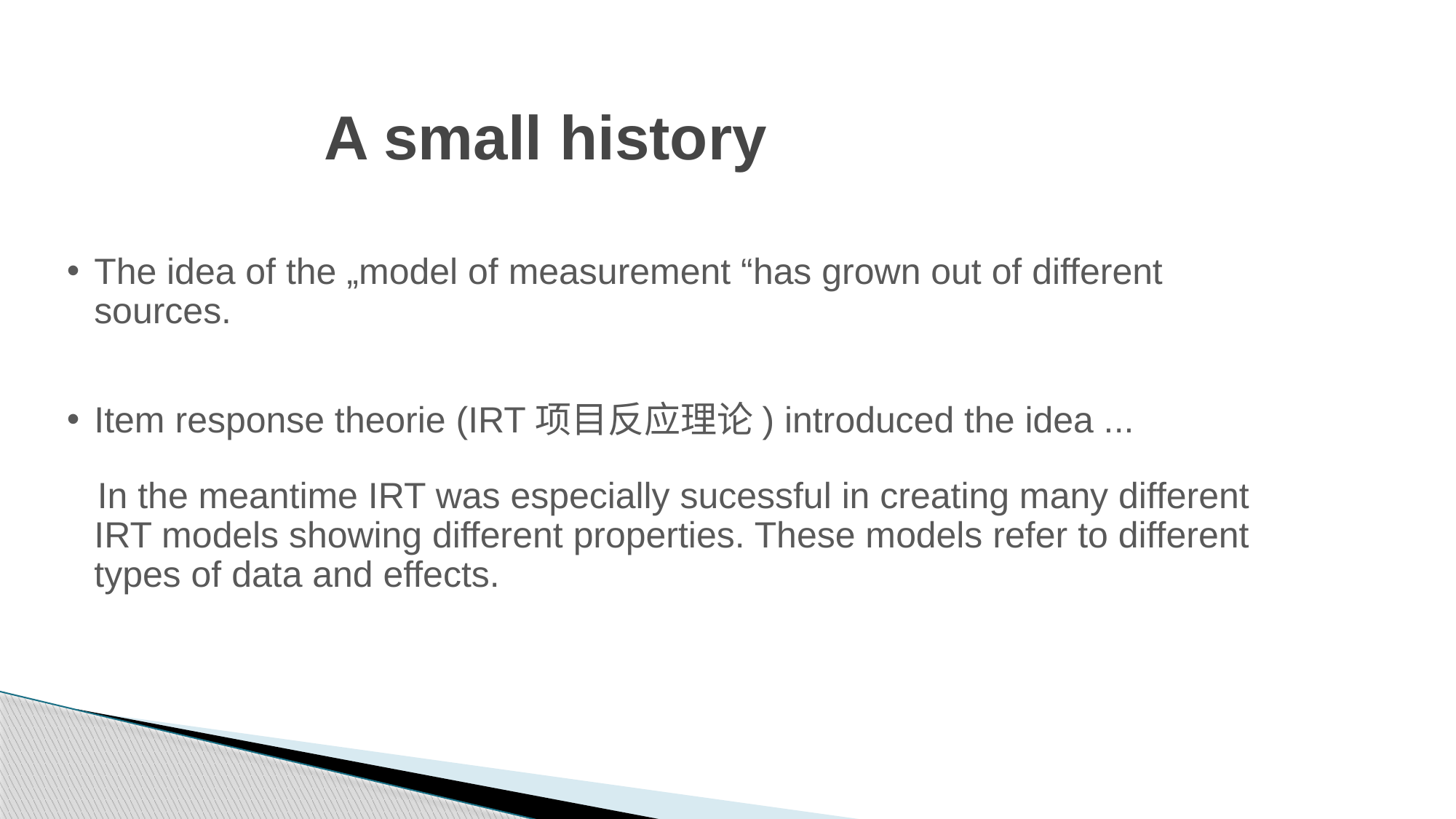

# A small history
The idea of the „model of measurement “has grown out of different sources.

Item response theorie (IRT项目反应理论) introduced the idea ...
   In the meantime IRT was especially sucessful in creating many different IRT models showing different properties. These models refer to different types of data and effects.